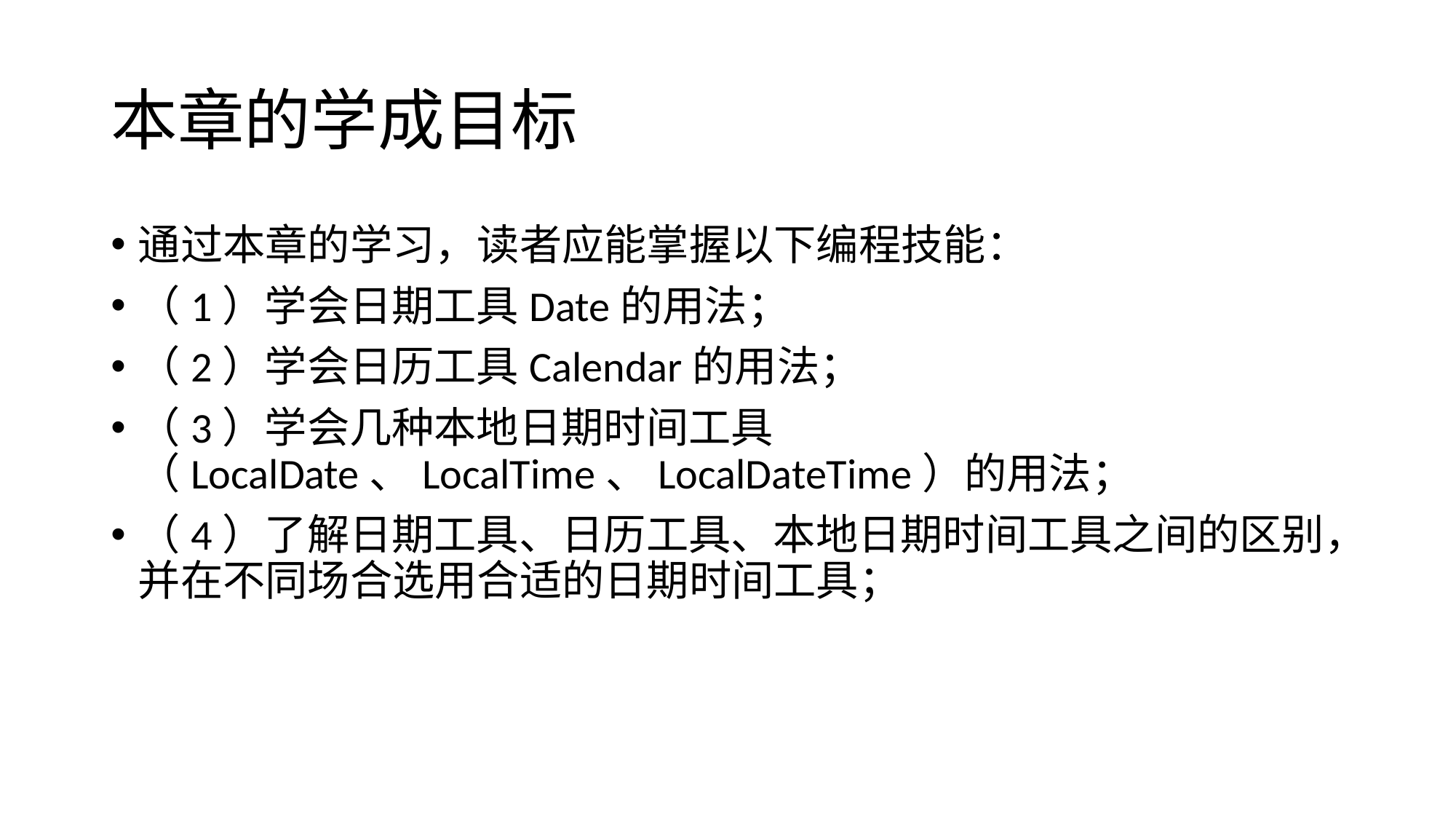

# 本章的学成目标
通过本章的学习，读者应能掌握以下编程技能：
（1）学会日期工具Date的用法；
（2）学会日历工具Calendar的用法；
（3）学会几种本地日期时间工具（LocalDate、LocalTime、LocalDateTime）的用法；
（4）了解日期工具、日历工具、本地日期时间工具之间的区别，并在不同场合选用合适的日期时间工具；